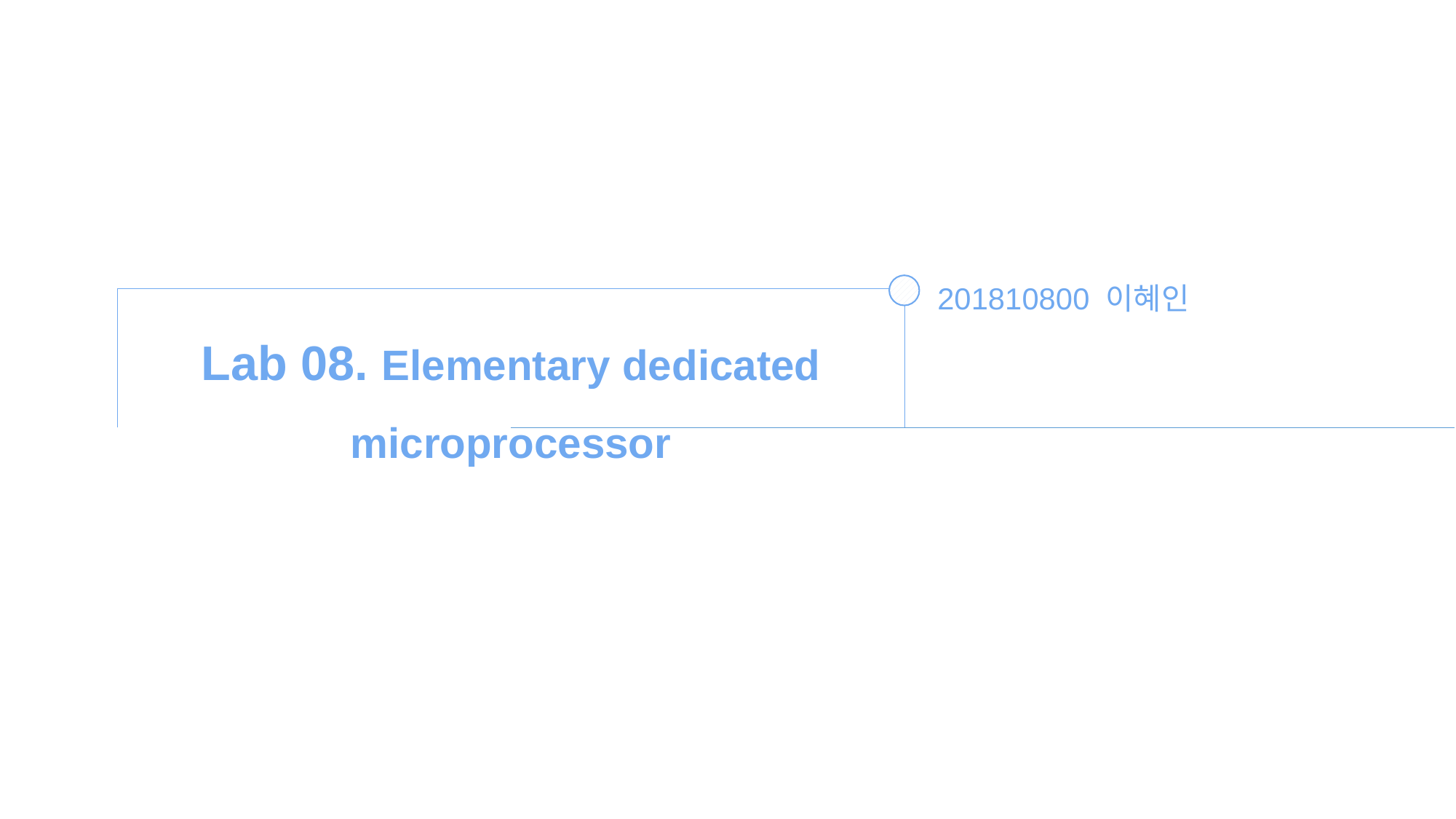

201810800 이혜인

Lab 08. Elementary dedicated microprocessor